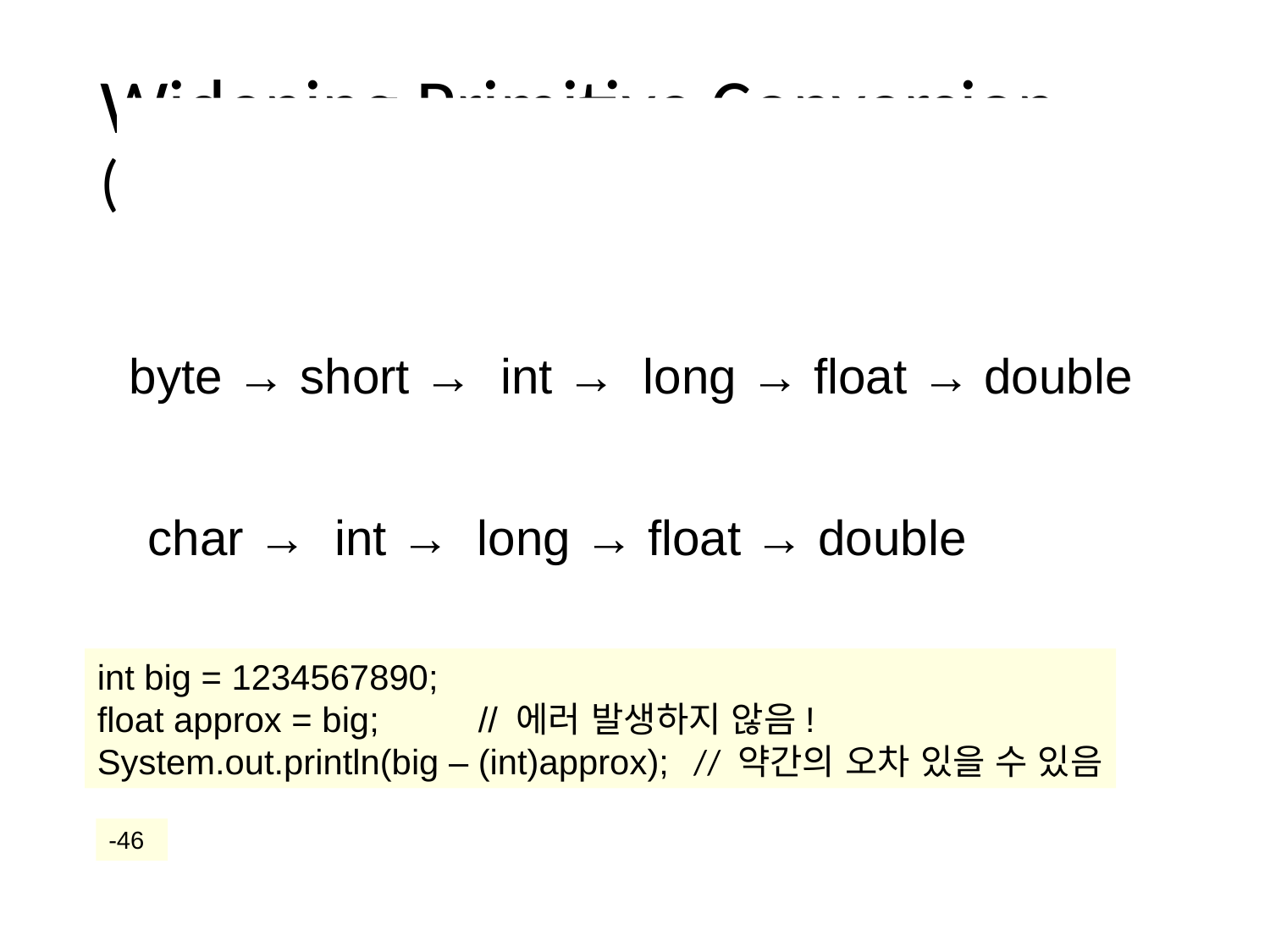

# Widening Primitive Conversion (기본형 데이터의 큰 방향으로의 형변환)
byte → short →  int →  long → float → double
char →  int →  long → float → double
int big = 1234567890;
float approx = big; 	// 에러 발생하지 않음!
System.out.println(big – (int)approx);   // 약간의 오차 있을 수 있음
-46